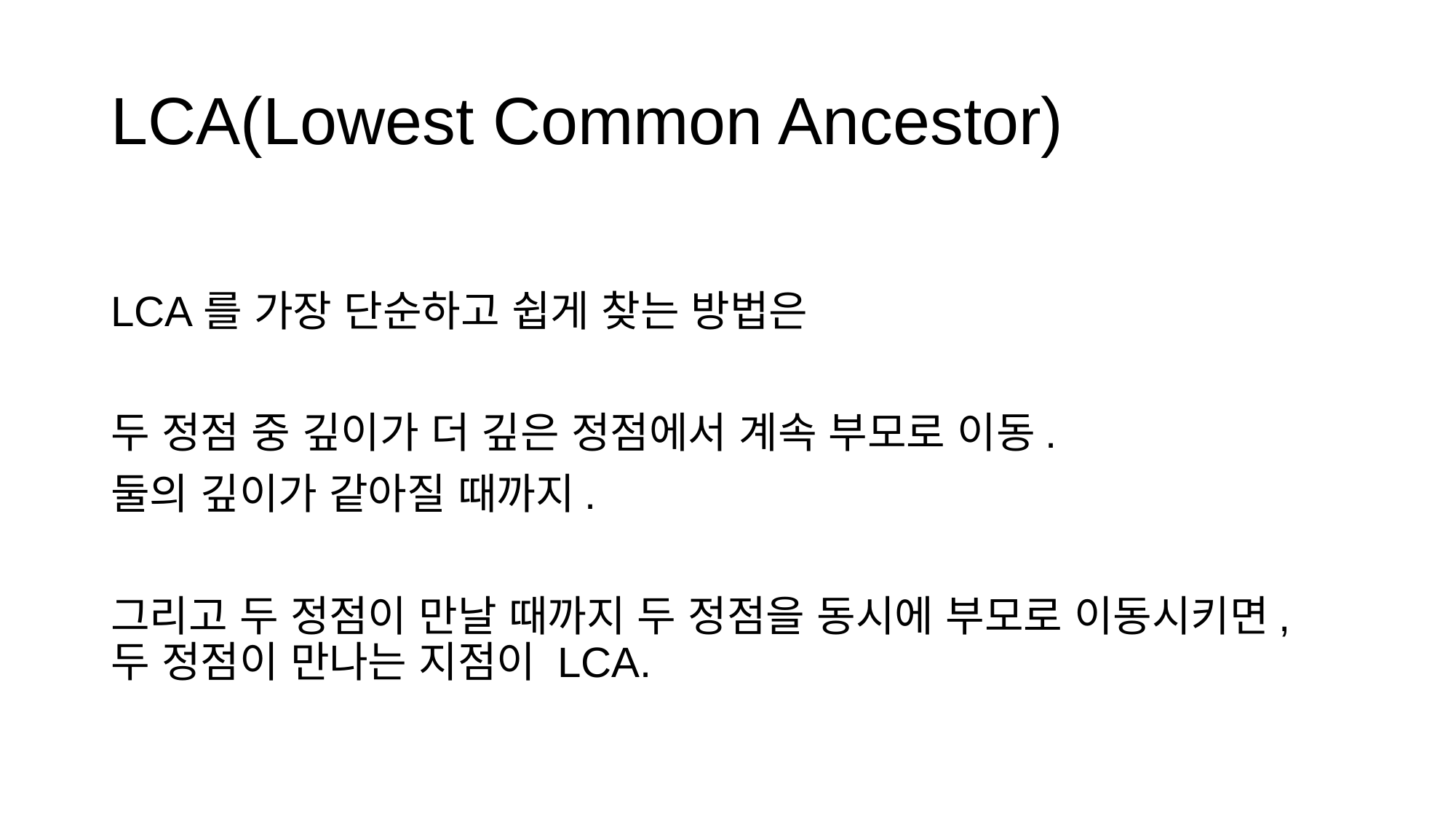

# LCA(Lowest Common Ancestor)

LCA를 가장 단순하고 쉽게 찾는 방법은

두 정점 중 깊이가 더 깊은 정점에서 계속 부모로 이동.
둘의 깊이가 같아질 때까지.

그리고 두 정점이 만날 때까지 두 정점을 동시에 부모로 이동시키면, 두 정점이 만나는 지점이 LCA.